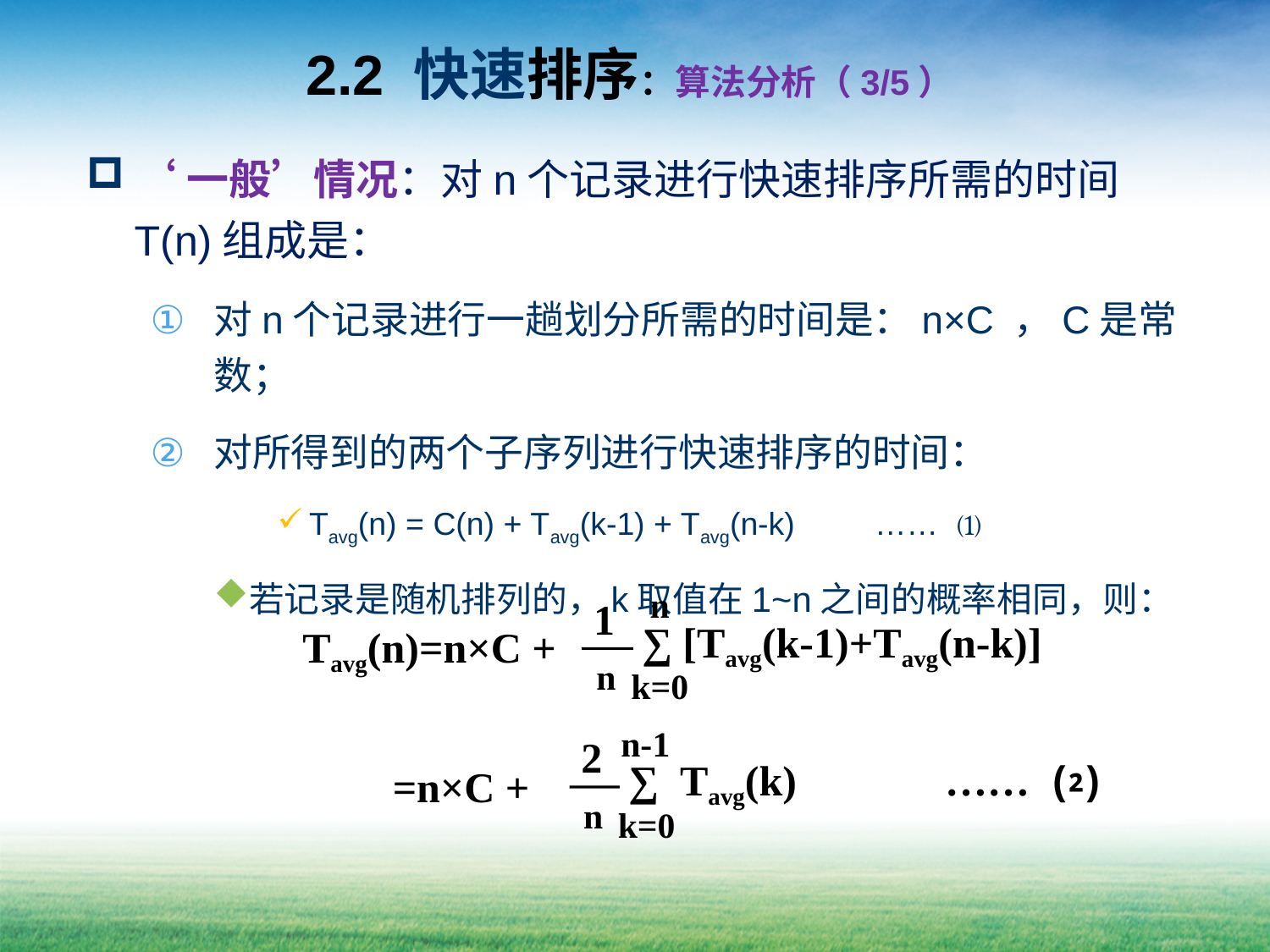

# 2.2 快速排序：算法分析（3/5）
‘一般’情况：对n个记录进行快速排序所需的时间T(n)组成是：
对n个记录进行一趟划分所需的时间是：n×C ，C是常数；
对所得到的两个子序列进行快速排序的时间：
Tavg(n) = C(n) + Tavg(k-1) + Tavg(n-k)         ……  ⑴
若记录是随机排列的，k取值在1~n之间的概率相同，则：
n
∑ [Tavg(k-1)+Tavg(n-k)]
k=0
1

n
Tavg(n)=n×C +
n-1
2

n
∑  Tavg(k)              ……  ⑵
=n×C +
k=0